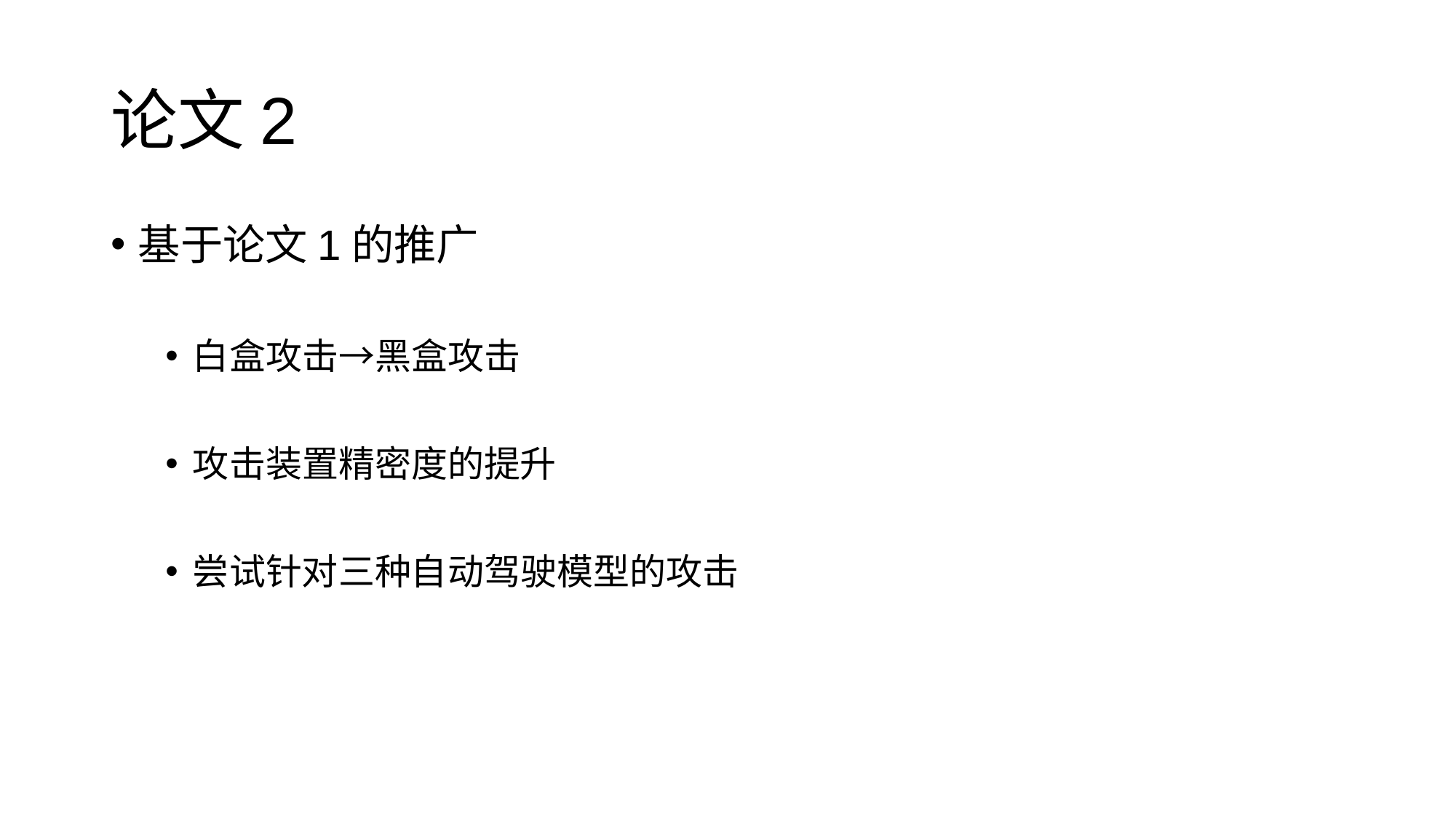

# 论文2
基于论文1的推广

白盒攻击→黑盒攻击

攻击装置精密度的提升

尝试针对三种自动驾驶模型的攻击